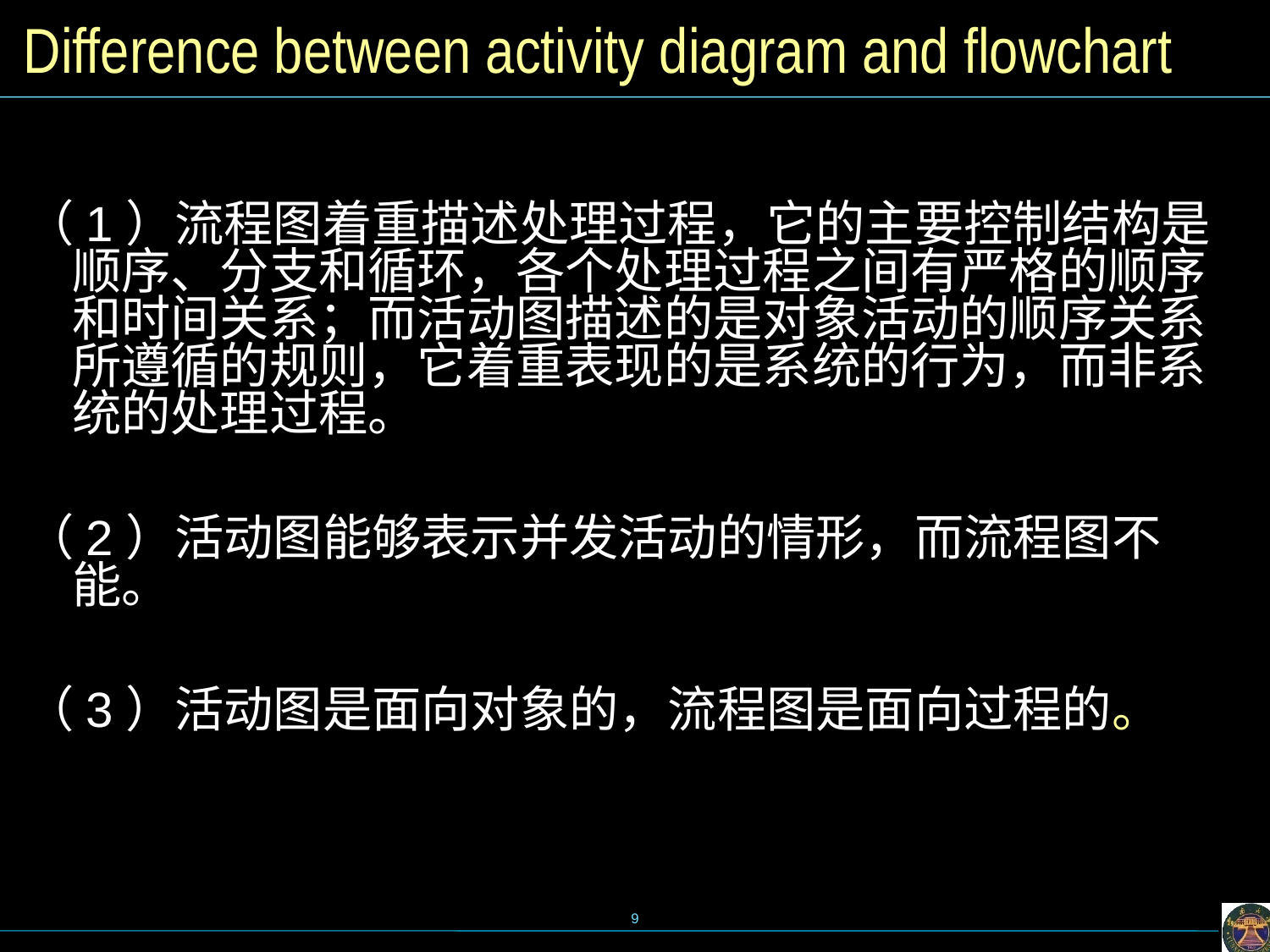

# Difference between activity diagram and flowchart
（1）流程图着重描述处理过程，它的主要控制结构是顺序、分支和循环，各个处理过程之间有严格的顺序和时间关系；而活动图描述的是对象活动的顺序关系所遵循的规则，它着重表现的是系统的行为，而非系统的处理过程。

（2）活动图能够表示并发活动的情形，而流程图不能。

（3）活动图是面向对象的，流程图是面向过程的。